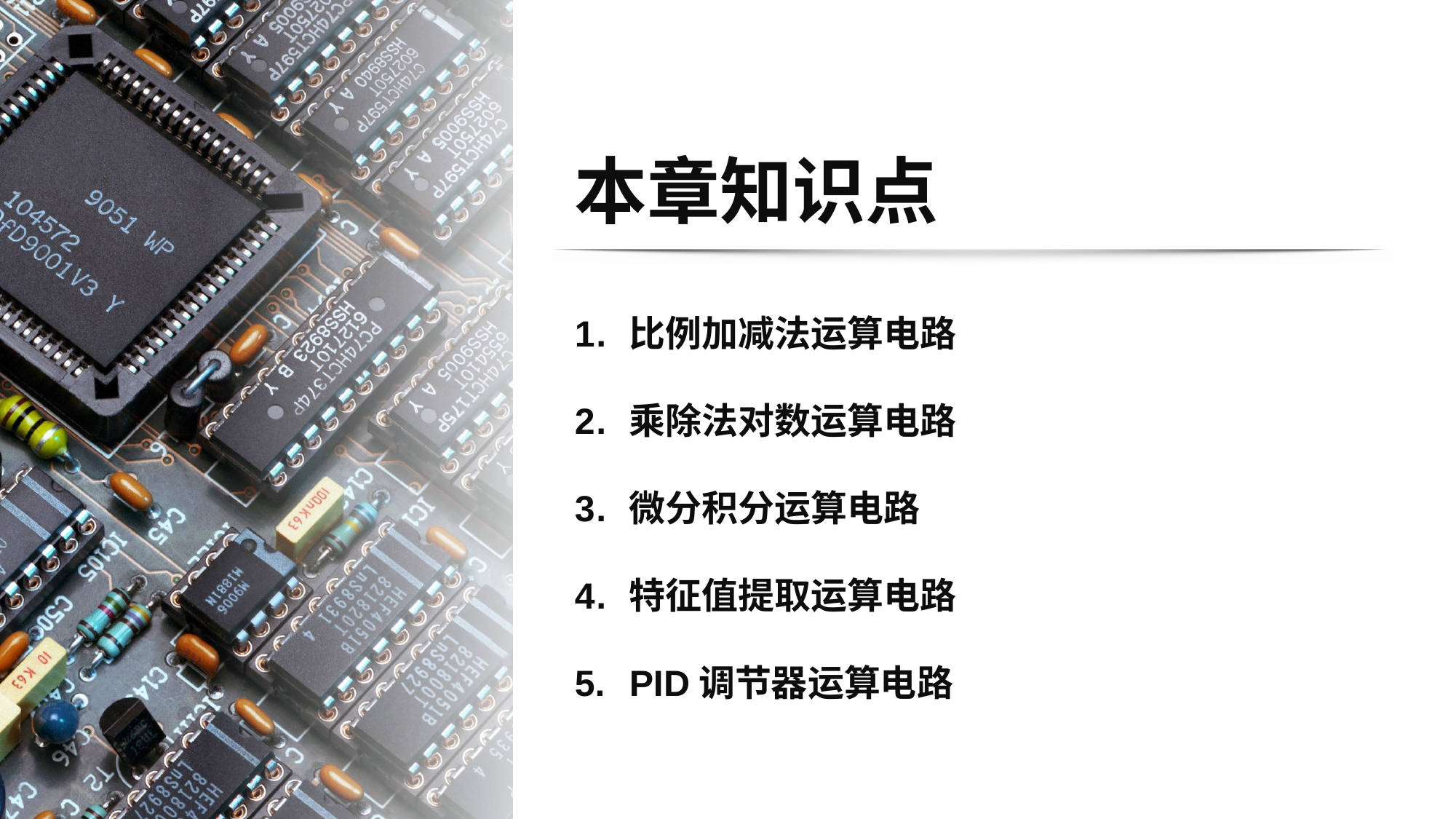

# 本章知识点
比例加减法运算电路
乘除法对数运算电路
微分积分运算电路
特征值提取运算电路
PID调节器运算电路